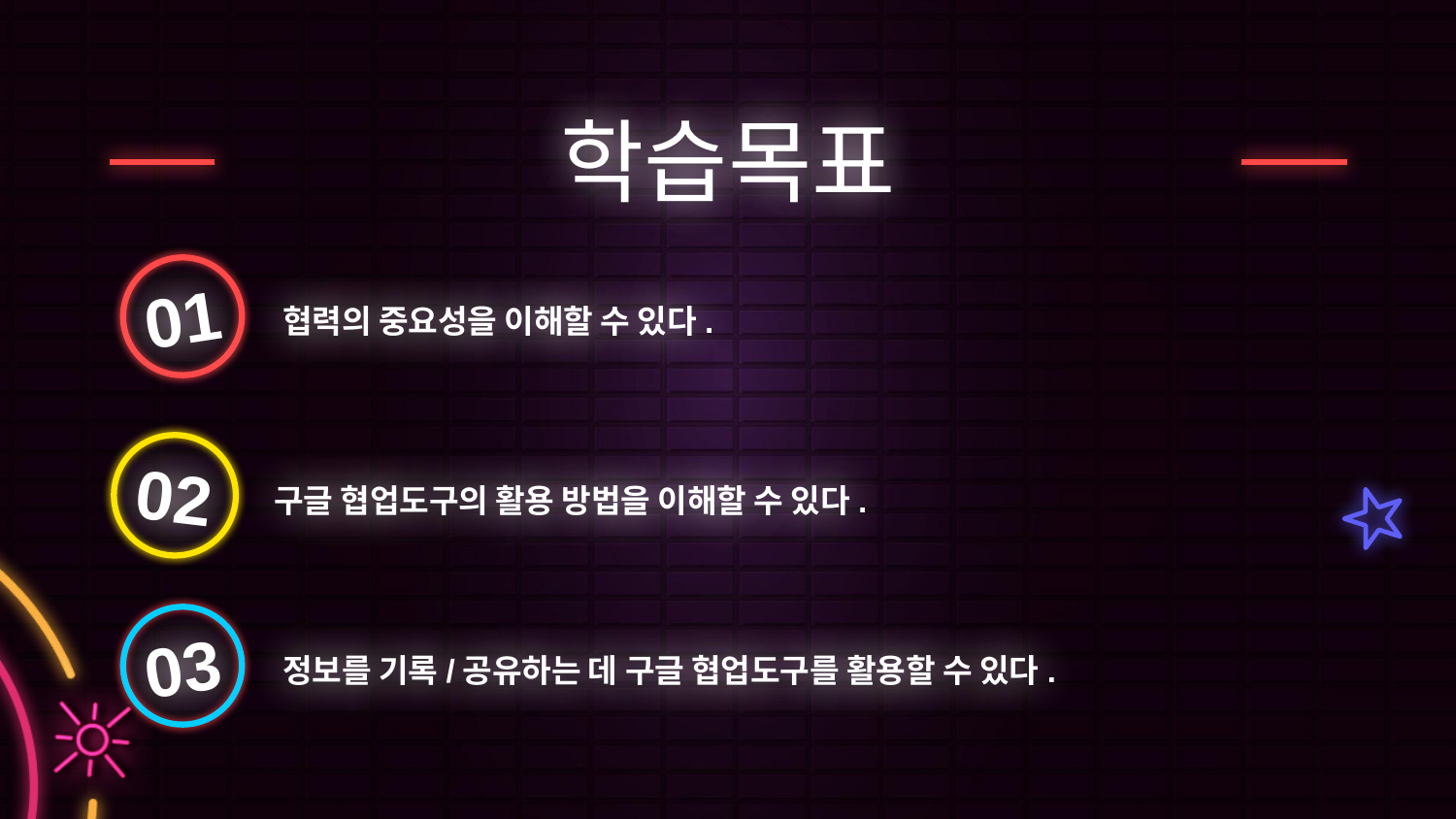

학습목표

01
협력의 중요성을 이해할 수 있다.

02
구글 협업도구의 활용 방법을 이해할 수 있다.

03
정보를 기록/공유하는 데 구글 협업도구를 활용할 수 있다.